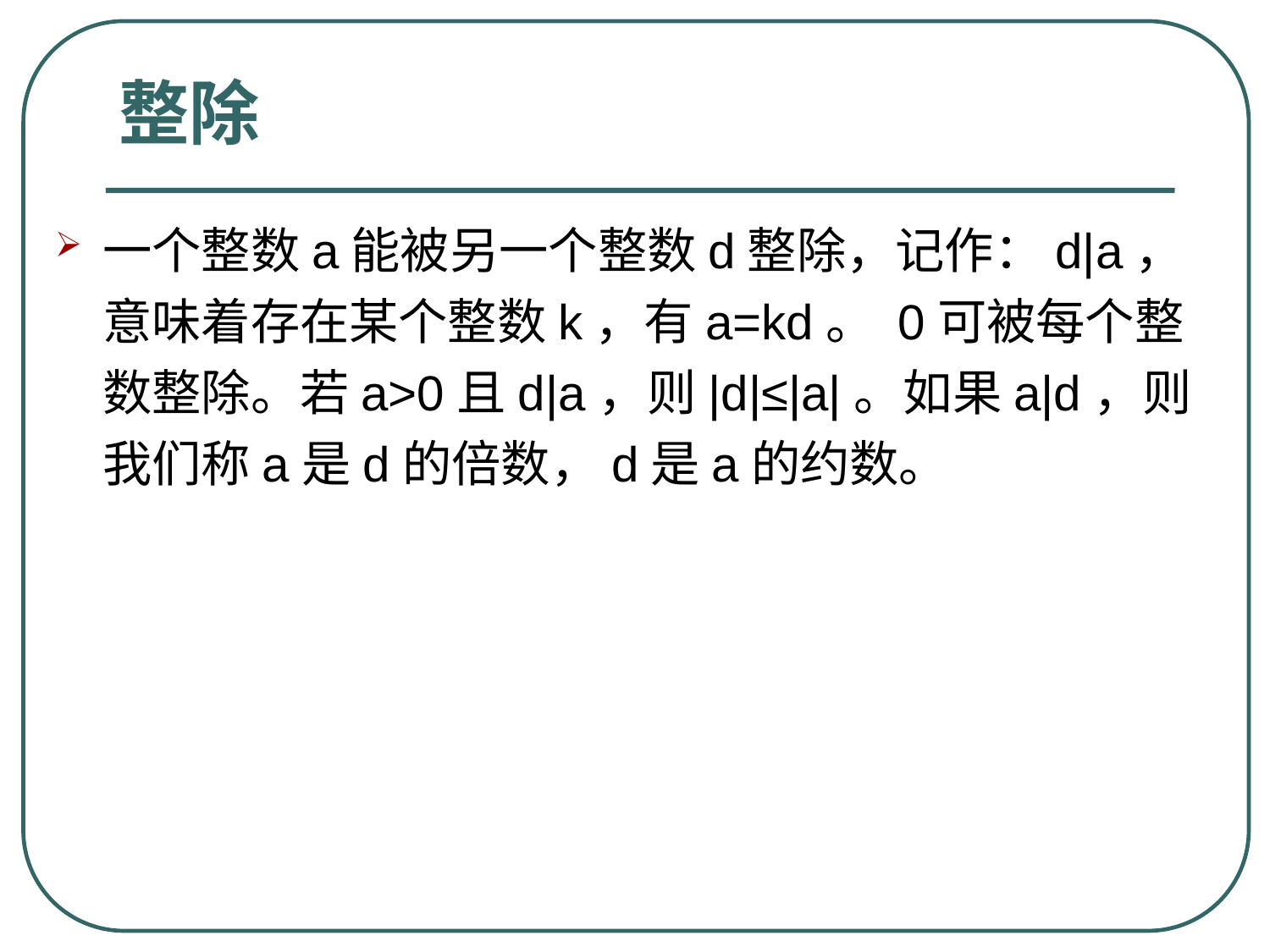

# 整除
一个整数a能被另一个整数d整除，记作：d|a，意味着存在某个整数k，有a=kd。 0可被每个整数整除。若a>0且d|a，则|d|≤|a|。如果a|d，则我们称a是d的倍数，d是a的约数。